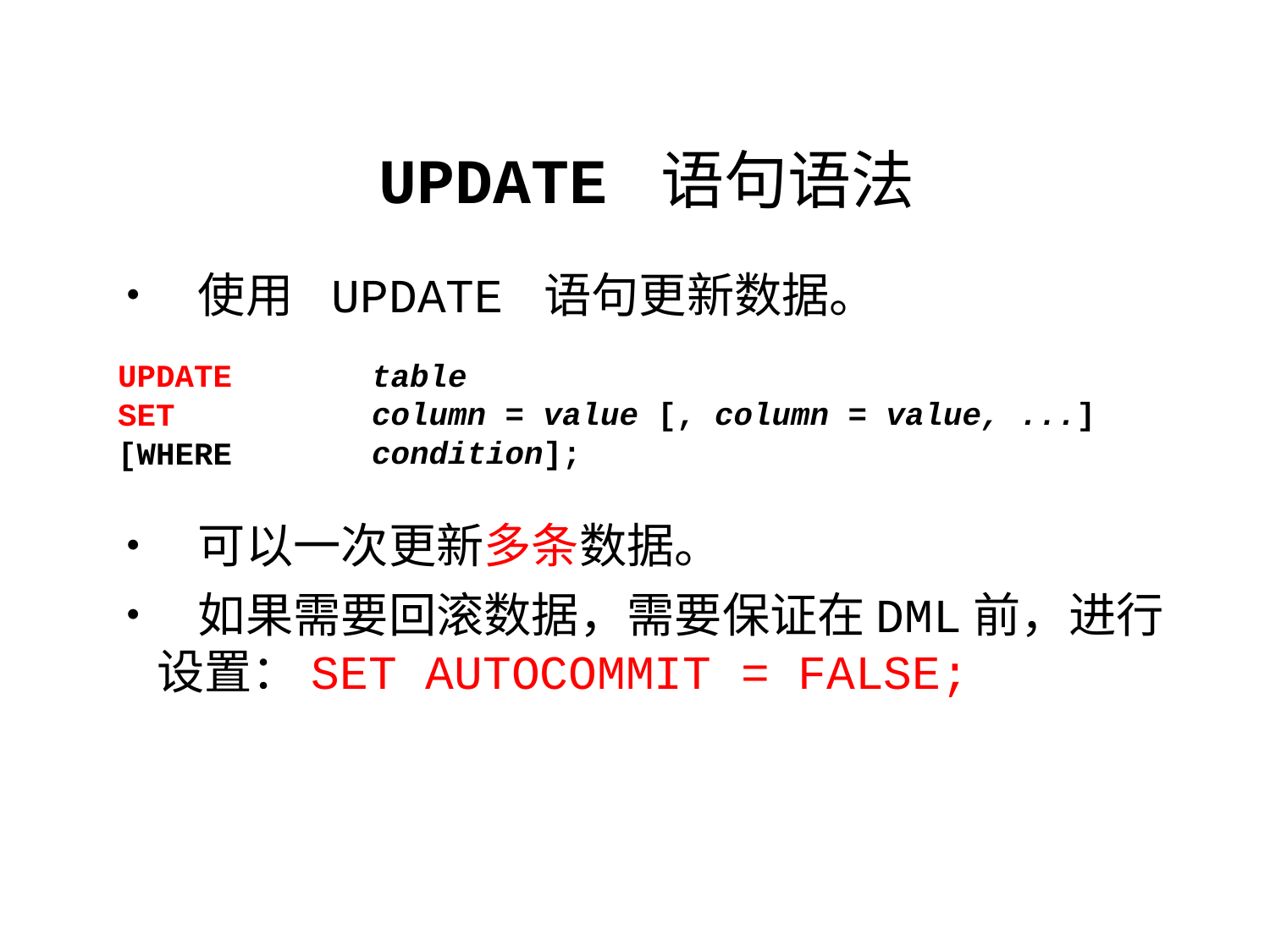

UPDATE 语句语法
• 使用 UPDATE 语句更新数据。
UPDATE
SET
[WHERE
table
column = value [, column = value, ...]
condition];
• 可以一次更新多条数据。
• 如果需要回滚数据，需要保证在DML前，进行
设置：SET AUTOCOMMIT = FALSE;